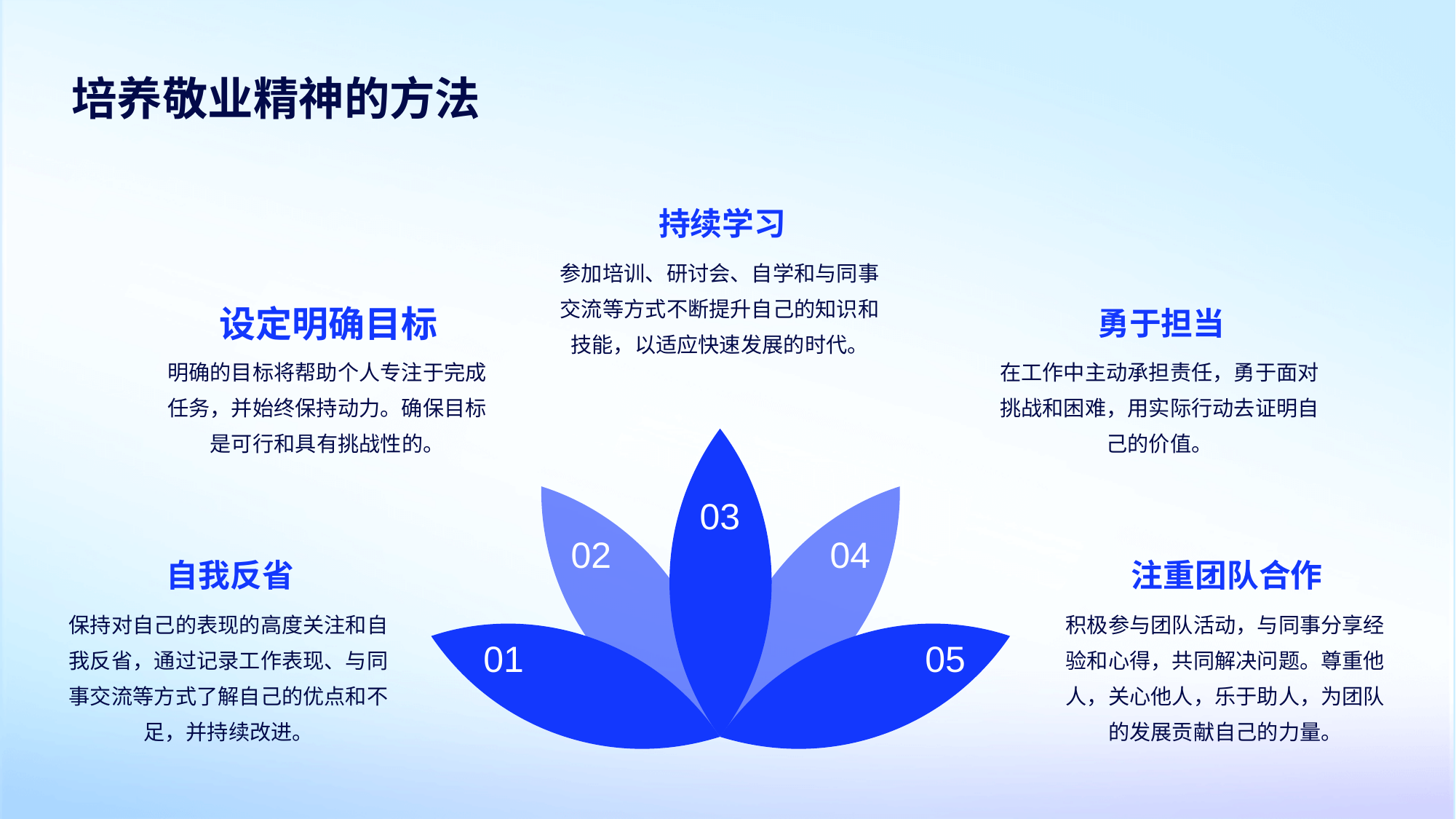

培养敬业精神的方法
持续学习
参加培训、研讨会、自学和与同事交流等方式不断提升自己的知识和技能，以适应快速发展的时代。
设定明确目标
勇于担当
明确的目标将帮助个人专注于完成任务，并始终保持动力。确保目标是可行和具有挑战性的。
在工作中主动承担责任，勇于面对挑战和困难，用实际行动去证明自己的价值。

03

02
04
自我反省
注重团队合作
保持对自己的表现的高度关注和自我反省，通过记录工作表现、与同事交流等方式了解自己的优点和不足，并持续改进。
积极参与团队活动，与同事分享经验和心得，共同解决问题。尊重他人，关心他人，乐于助人，为团队的发展贡献自己的力量。

01
05